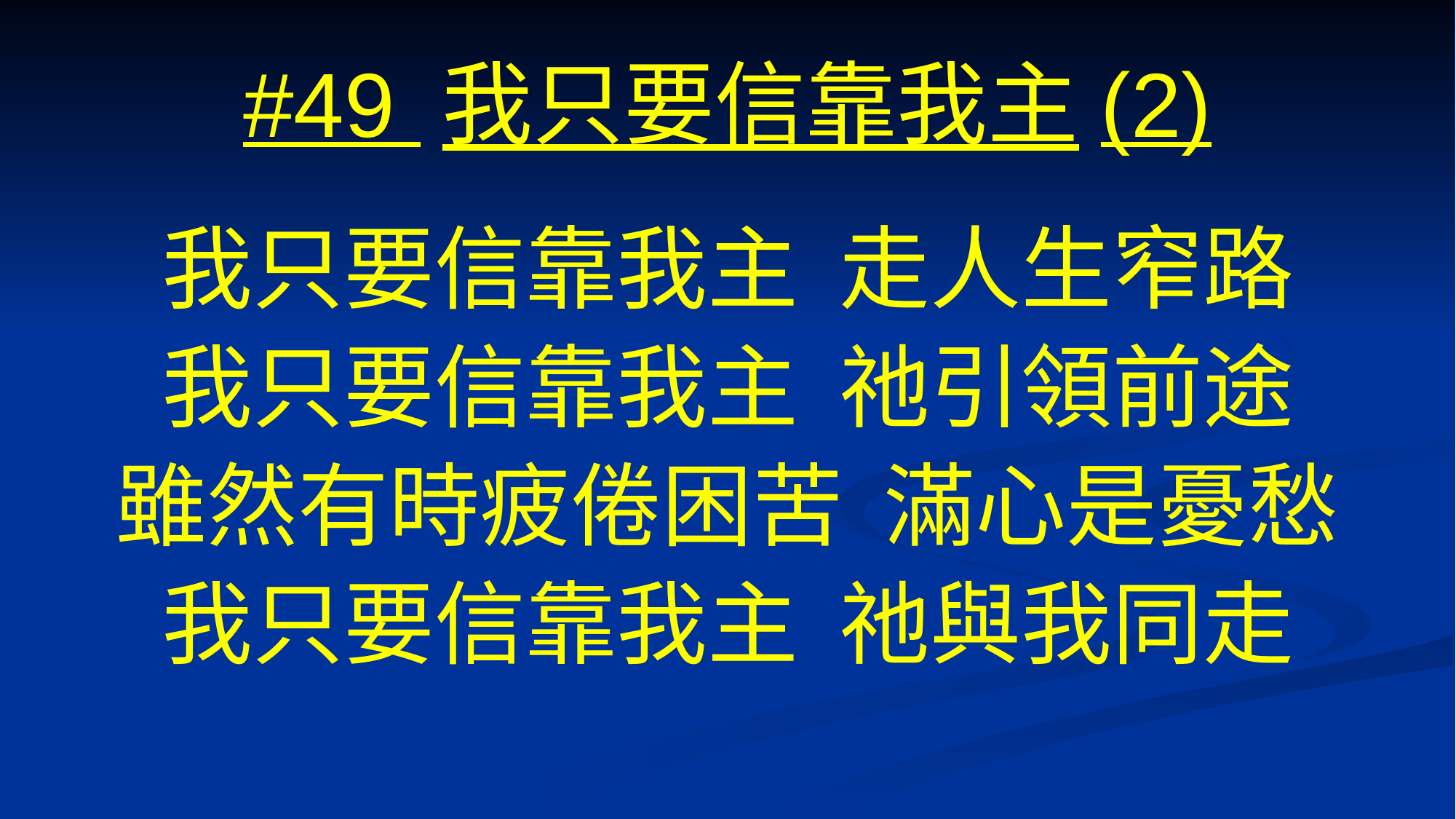

# #49 我只要信靠我主(2)
我只要信靠我主  走人生窄路
我只要信靠我主  祂引領前途
雖然有時疲倦困苦  滿心是憂愁
我只要信靠我主  祂與我同走